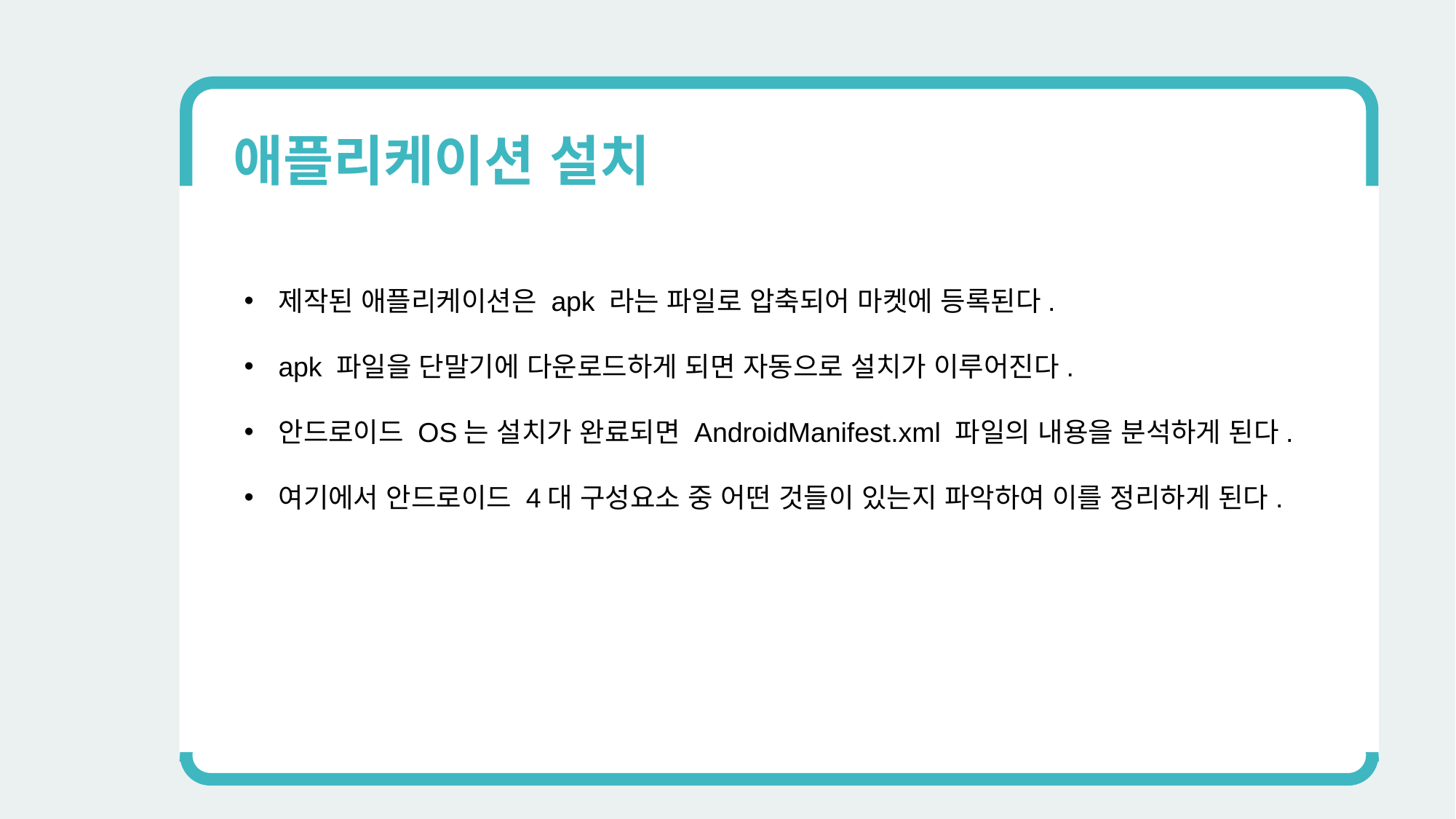

애플리케이션 설치

제작된 애플리케이션은 apk 라는 파일로 압축되어 마켓에 등록된다.
apk 파일을 단말기에 다운로드하게 되면 자동으로 설치가 이루어진다.
안드로이드 OS는 설치가 완료되면 AndroidManifest.xml 파일의 내용을 분석하게 된다.
여기에서 안드로이드 4대 구성요소 중 어떤 것들이 있는지 파악하여 이를 정리하게 된다.